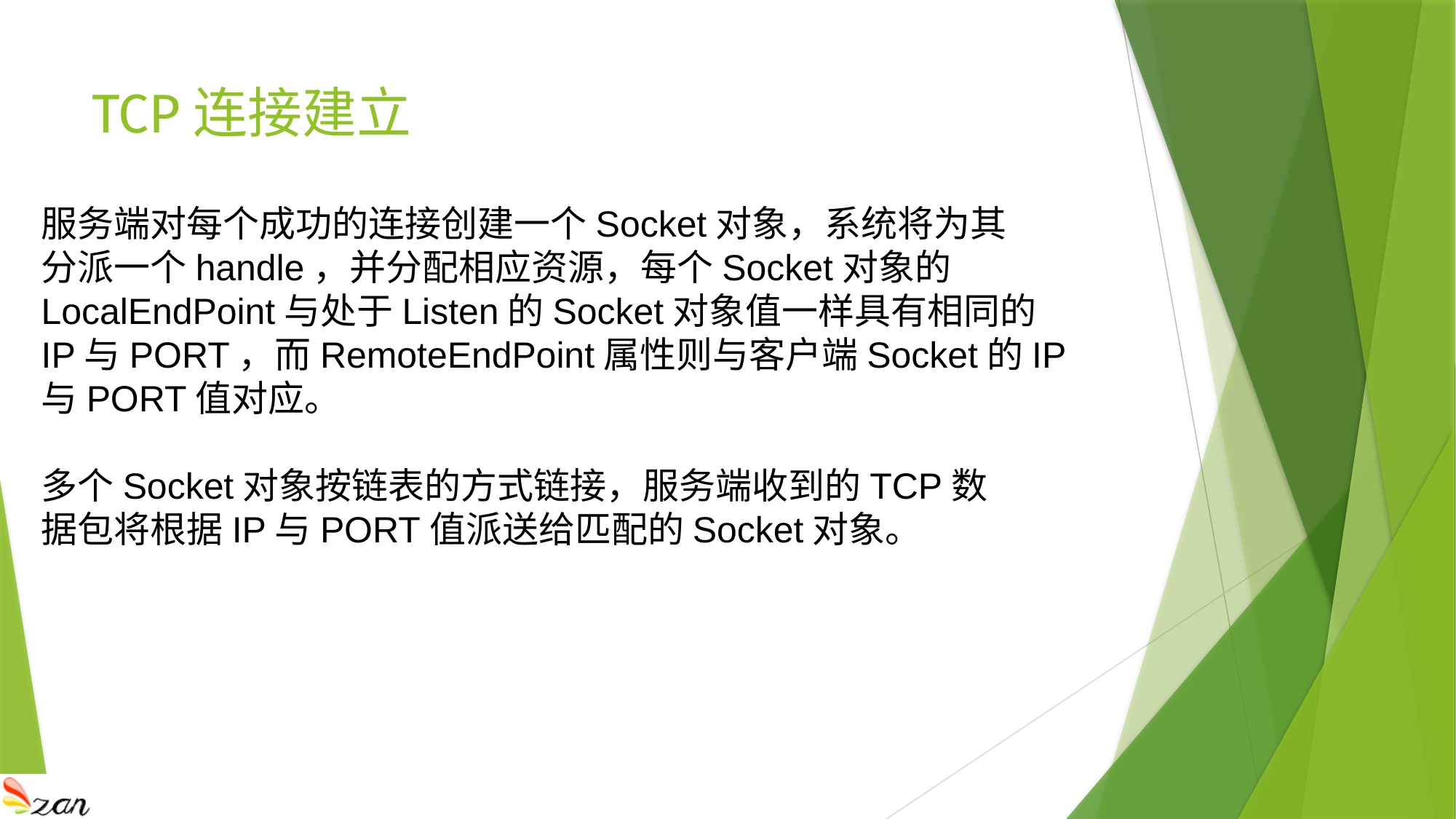

# TCP连接建立
服务端对每个成功的连接创建一个Socket对象，系统将为其
分派一个handle，并分配相应资源，每个Socket对象的
LocalEndPoint与处于Listen的Socket对象值一样具有相同的
IP与PORT，而RemoteEndPoint属性则与客户端Socket的IP
与PORT值对应。

多个Socket对象按链表的方式链接，服务端收到的TCP数
据包将根据IP与PORT值派送给匹配的Socket对象。